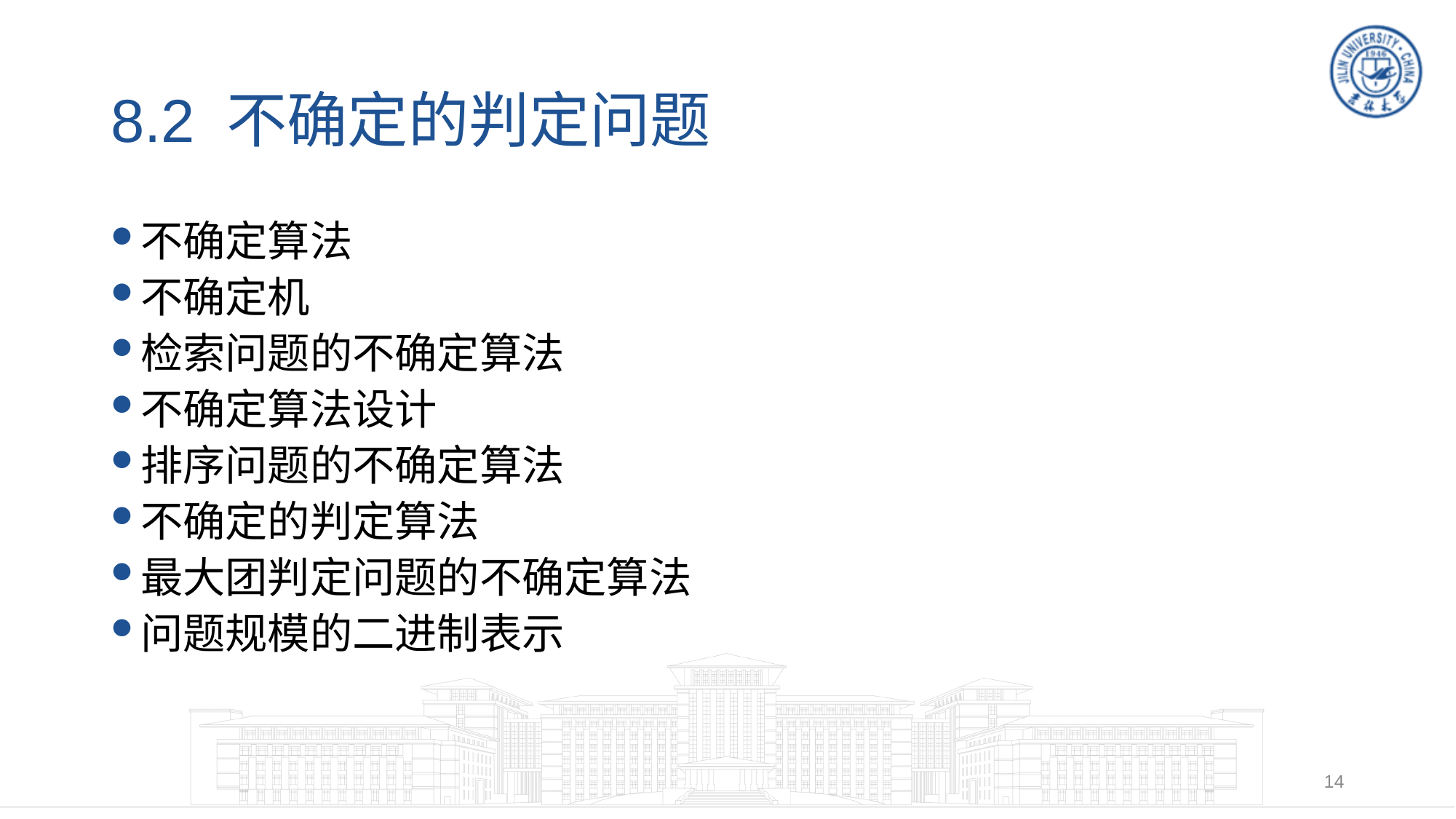

# 8.2 不确定的判定问题
不确定算法
不确定机
检索问题的不确定算法
不确定算法设计
排序问题的不确定算法
不确定的判定算法
最大团判定问题的不确定算法
问题规模的二进制表示
14